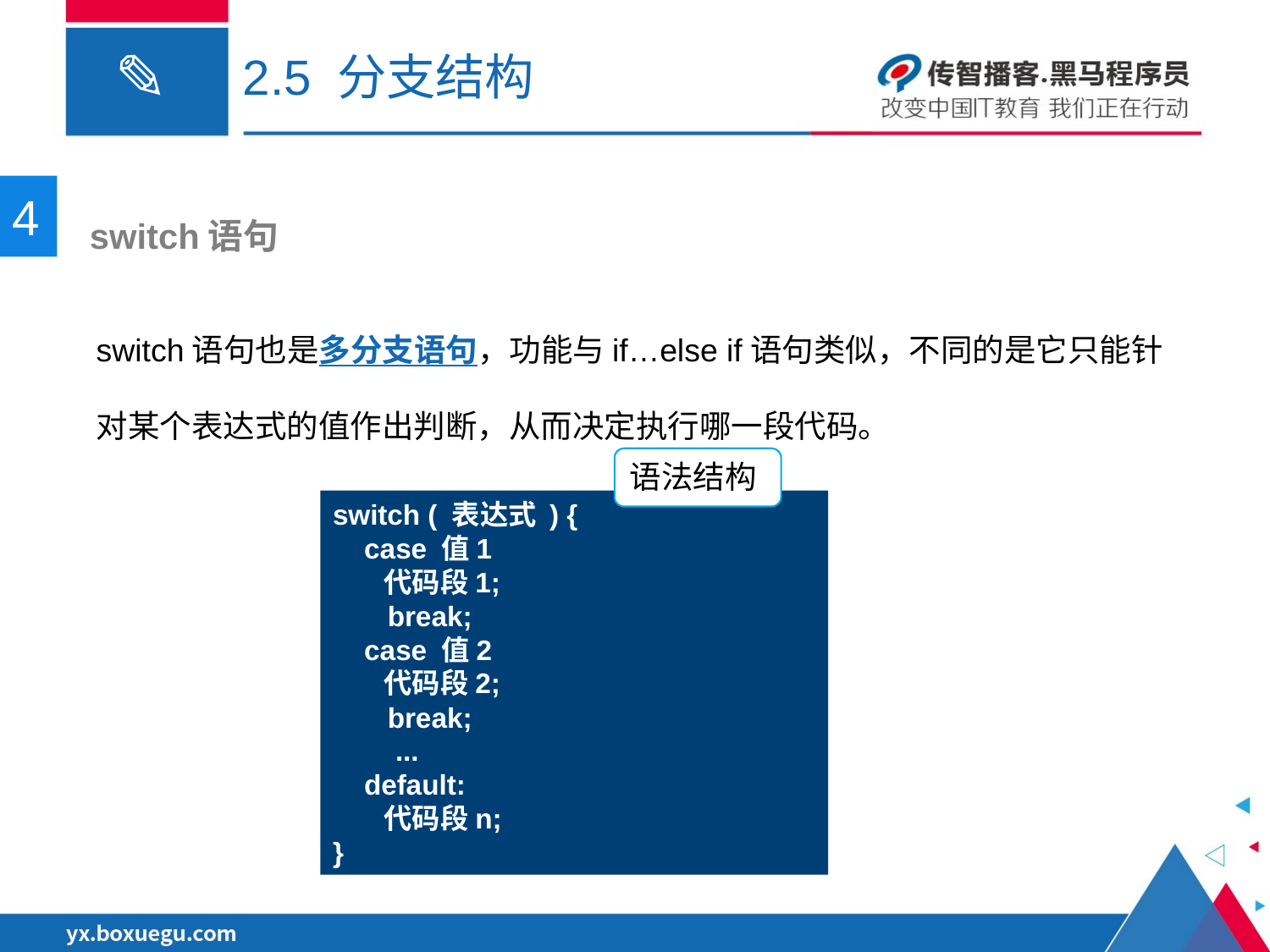

# 2.5 分支结构

4
  switch语句
switch语句也是多分支语句，功能与if…else if语句类似，不同的是它只能针对某个表达式的值作出判断，从而决定执行哪一段代码。
语法结构
switch ( 表达式 ) {
    case 值1
       代码段1;
       break;
    case 值2
       代码段2;
       break;
        ...
    default:
       代码段n;
}